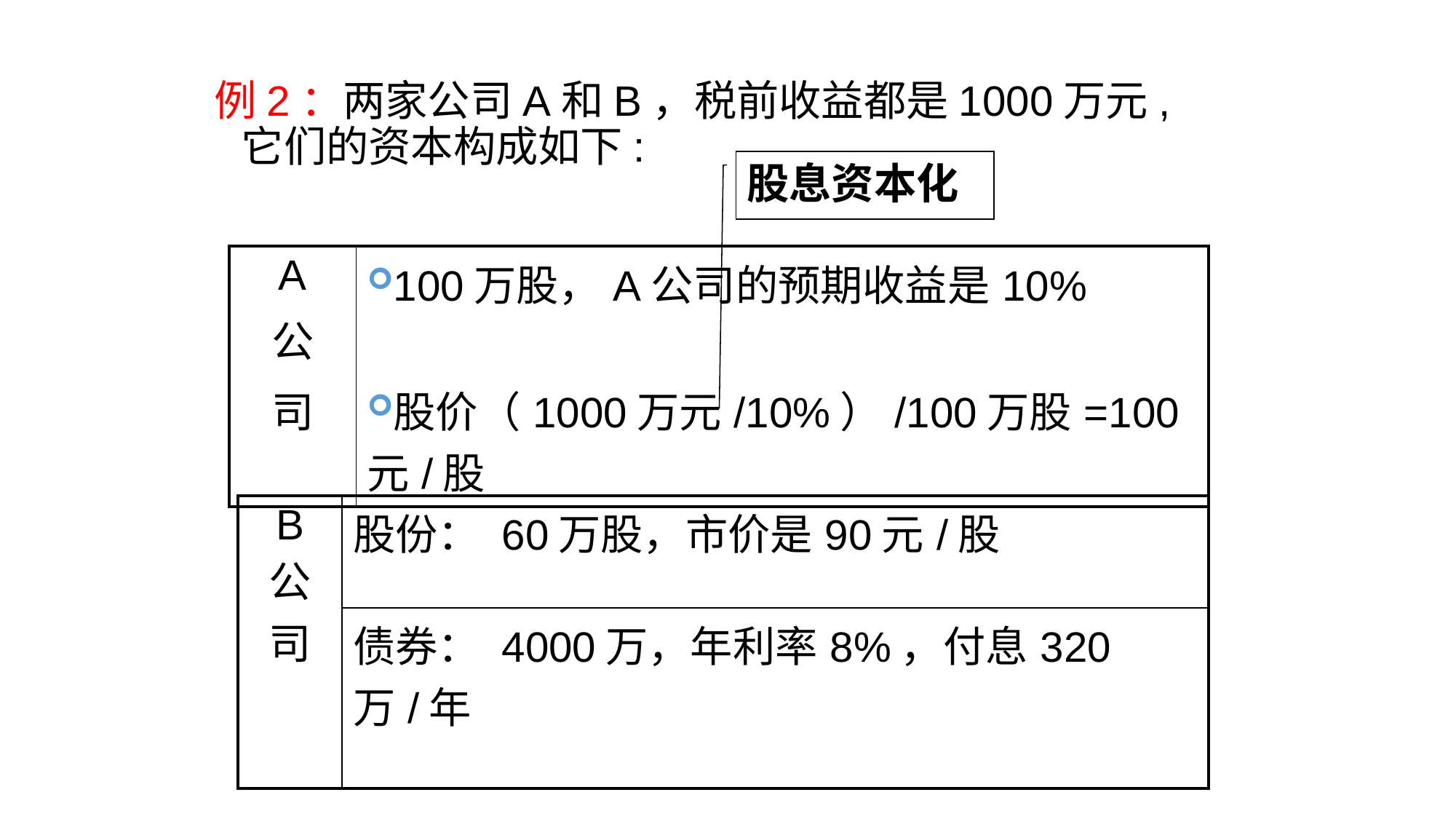

例2：两家公司A和B，税前收益都是1000万元,它们的资本构成如下:

股息资本化

| A 公 司 | 100万股，A公司的预期收益是10% 股价（1000万元/10%）/100万股=100元/股 |
| --- | --- |
| B 公司 | 股份： 60万股，市价是90元/股 |
| --- | --- |
|  | 债券： 4000万，年利率8%，付息320万/年 |